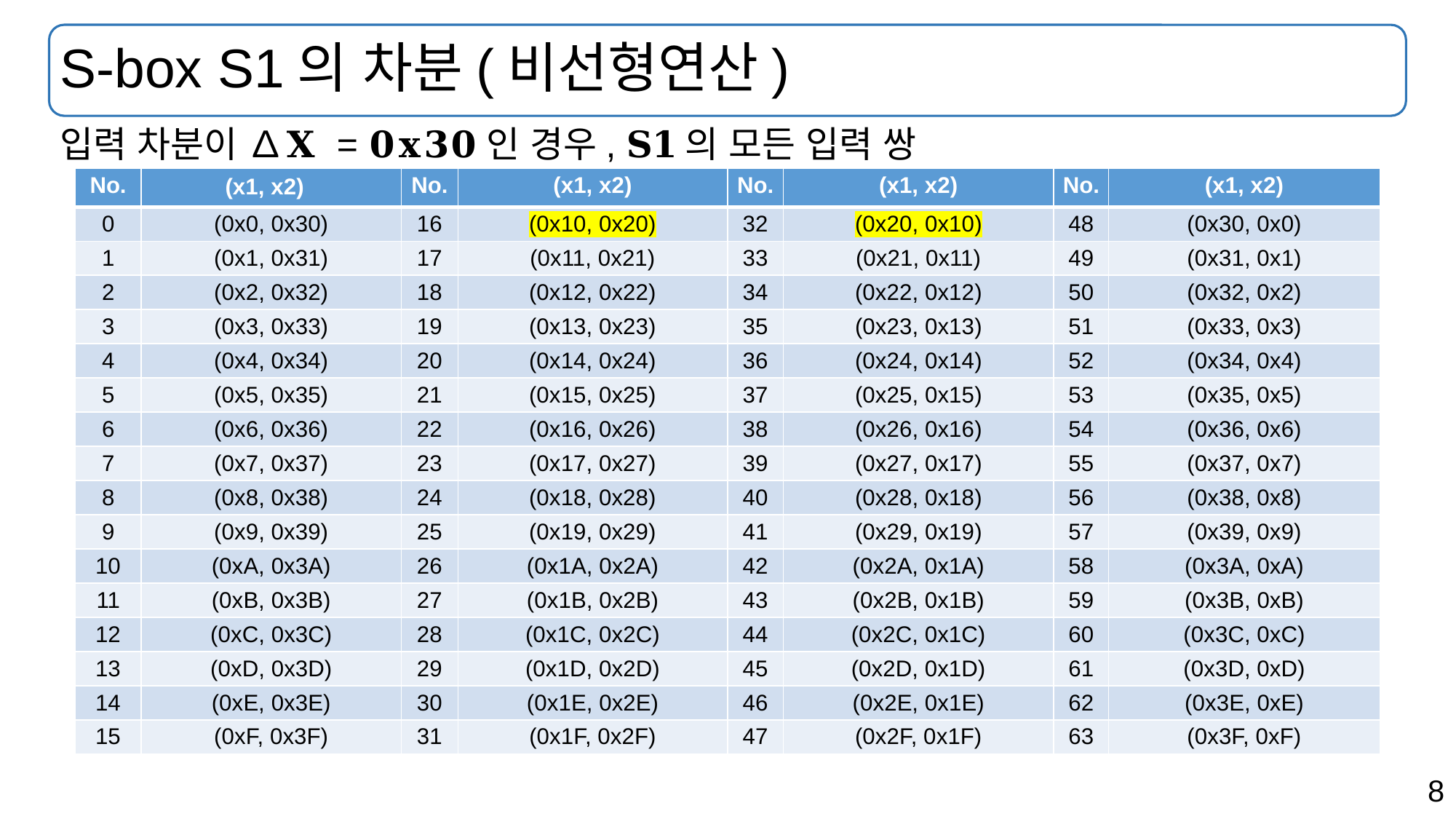

# S-box S1의 차분(비선형연산)
입력 차분이 ∆𝐗 = 𝟎𝐱𝟑𝟎인 경우, 𝐒𝟏의 모든 입력 쌍
| No. | (x1, x2) | No. | (x1, x2) | No. | (x1, x2) | No. | (x1, x2) |
| --- | --- | --- | --- | --- | --- | --- | --- |
| 0 | (0x0, 0x30) | 16 | (0x10, 0x20) | 32 | (0x20, 0x10) | 48 | (0x30, 0x0) |
| 1 | (0x1, 0x31) | 17 | (0x11, 0x21) | 33 | (0x21, 0x11) | 49 | (0x31, 0x1) |
| 2 | (0x2, 0x32) | 18 | (0x12, 0x22) | 34 | (0x22, 0x12) | 50 | (0x32, 0x2) |
| 3 | (0x3, 0x33) | 19 | (0x13, 0x23) | 35 | (0x23, 0x13) | 51 | (0x33, 0x3) |
| 4 | (0x4, 0x34) | 20 | (0x14, 0x24) | 36 | (0x24, 0x14) | 52 | (0x34, 0x4) |
| 5 | (0x5, 0x35) | 21 | (0x15, 0x25) | 37 | (0x25, 0x15) | 53 | (0x35, 0x5) |
| 6 | (0x6, 0x36) | 22 | (0x16, 0x26) | 38 | (0x26, 0x16) | 54 | (0x36, 0x6) |
| 7 | (0x7, 0x37) | 23 | (0x17, 0x27) | 39 | (0x27, 0x17) | 55 | (0x37, 0x7) |
| 8 | (0x8, 0x38) | 24 | (0x18, 0x28) | 40 | (0x28, 0x18) | 56 | (0x38, 0x8) |
| 9 | (0x9, 0x39) | 25 | (0x19, 0x29) | 41 | (0x29, 0x19) | 57 | (0x39, 0x9) |
| 10 | (0xA, 0x3A) | 26 | (0x1A, 0x2A) | 42 | (0x2A, 0x1A) | 58 | (0x3A, 0xA) |
| 11 | (0xB, 0x3B) | 27 | (0x1B, 0x2B) | 43 | (0x2B, 0x1B) | 59 | (0x3B, 0xB) |
| 12 | (0xC, 0x3C) | 28 | (0x1C, 0x2C) | 44 | (0x2C, 0x1C) | 60 | (0x3C, 0xC) |
| 13 | (0xD, 0x3D) | 29 | (0x1D, 0x2D) | 45 | (0x2D, 0x1D) | 61 | (0x3D, 0xD) |
| 14 | (0xE, 0x3E) | 30 | (0x1E, 0x2E) | 46 | (0x2E, 0x1E) | 62 | (0x3E, 0xE) |
| 15 | (0xF, 0x3F) | 31 | (0x1F, 0x2F) | 47 | (0x2F, 0x1F) | 63 | (0x3F, 0xF) |